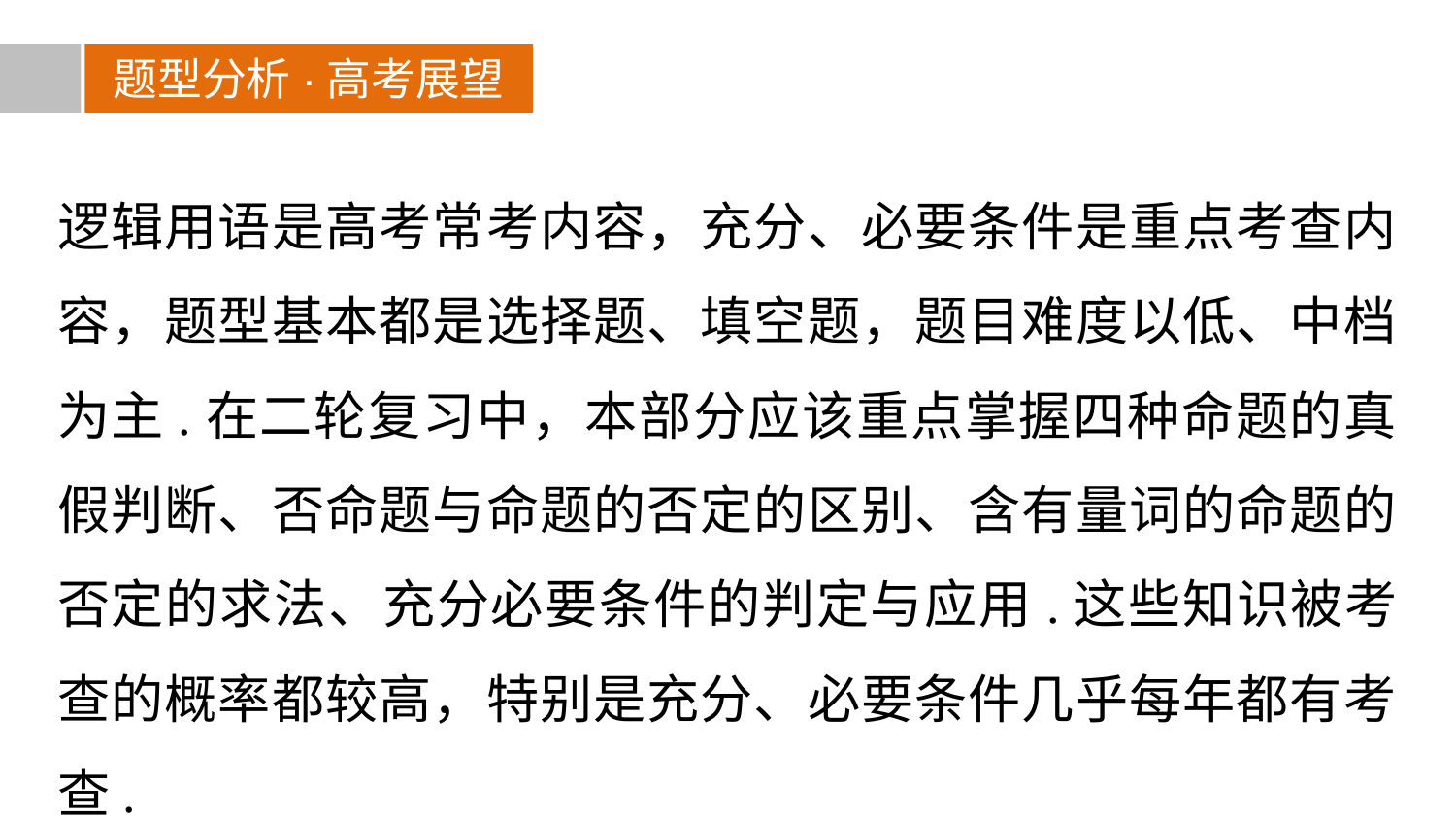

题型分析·高考展望
逻辑用语是高考常考内容，充分、必要条件是重点考查内容，题型基本都是选择题、填空题，题目难度以低、中档为主.在二轮复习中，本部分应该重点掌握四种命题的真假判断、否命题与命题的否定的区别、含有量词的命题的否定的求法、充分必要条件的判定与应用.这些知识被考查的概率都较高，特别是充分、必要条件几乎每年都有考查.